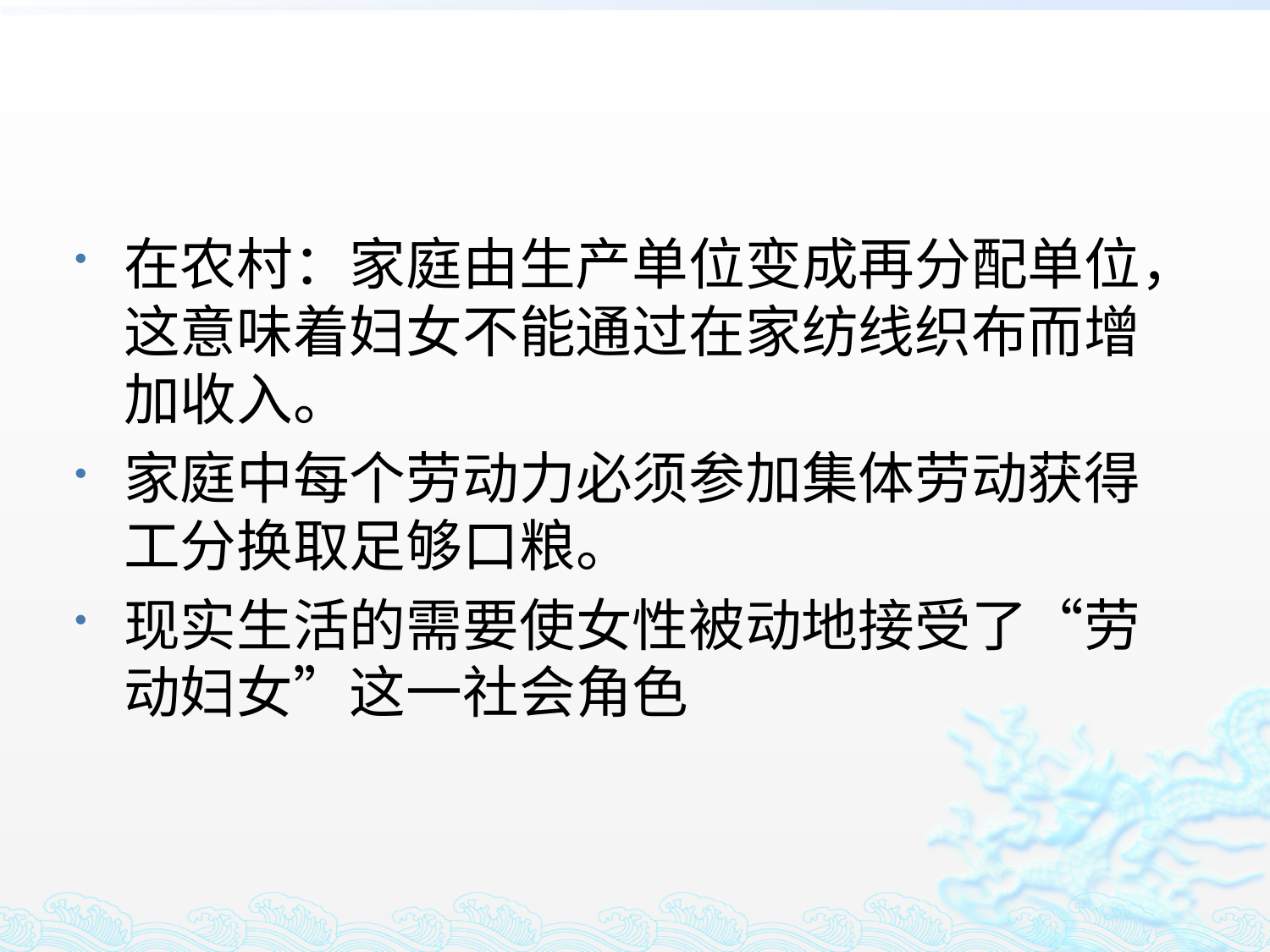

#
在农村：家庭由生产单位变成再分配单位，这意味着妇女不能通过在家纺线织布而增加收入。
家庭中每个劳动力必须参加集体劳动获得工分换取足够口粮。
现实生活的需要使女性被动地接受了“劳动妇女”这一社会角色